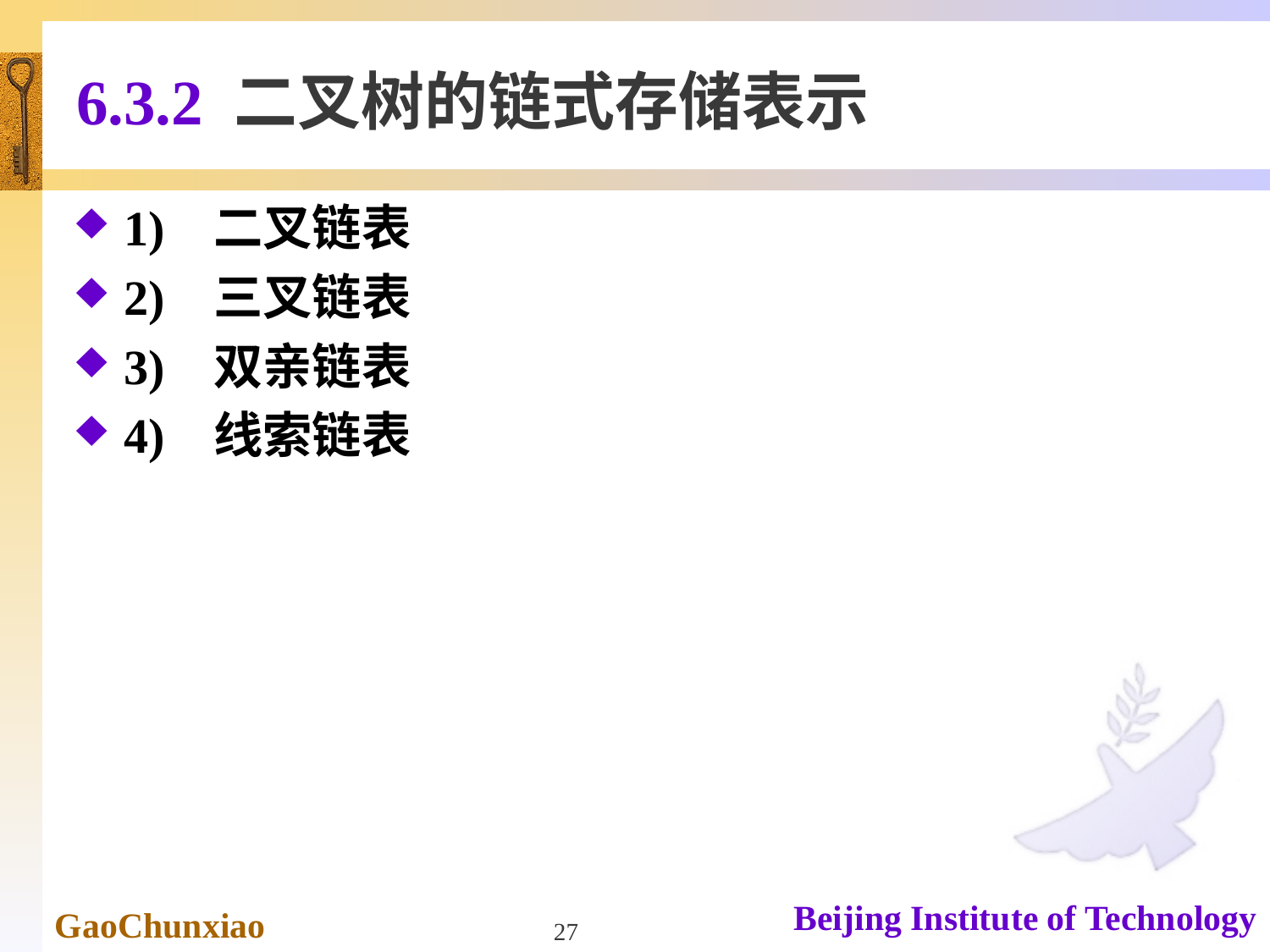

# 6.3.2 二叉树的链式存储表示
1)   二叉链表
2)   三叉链表
3)   双亲链表
4)   线索链表
27